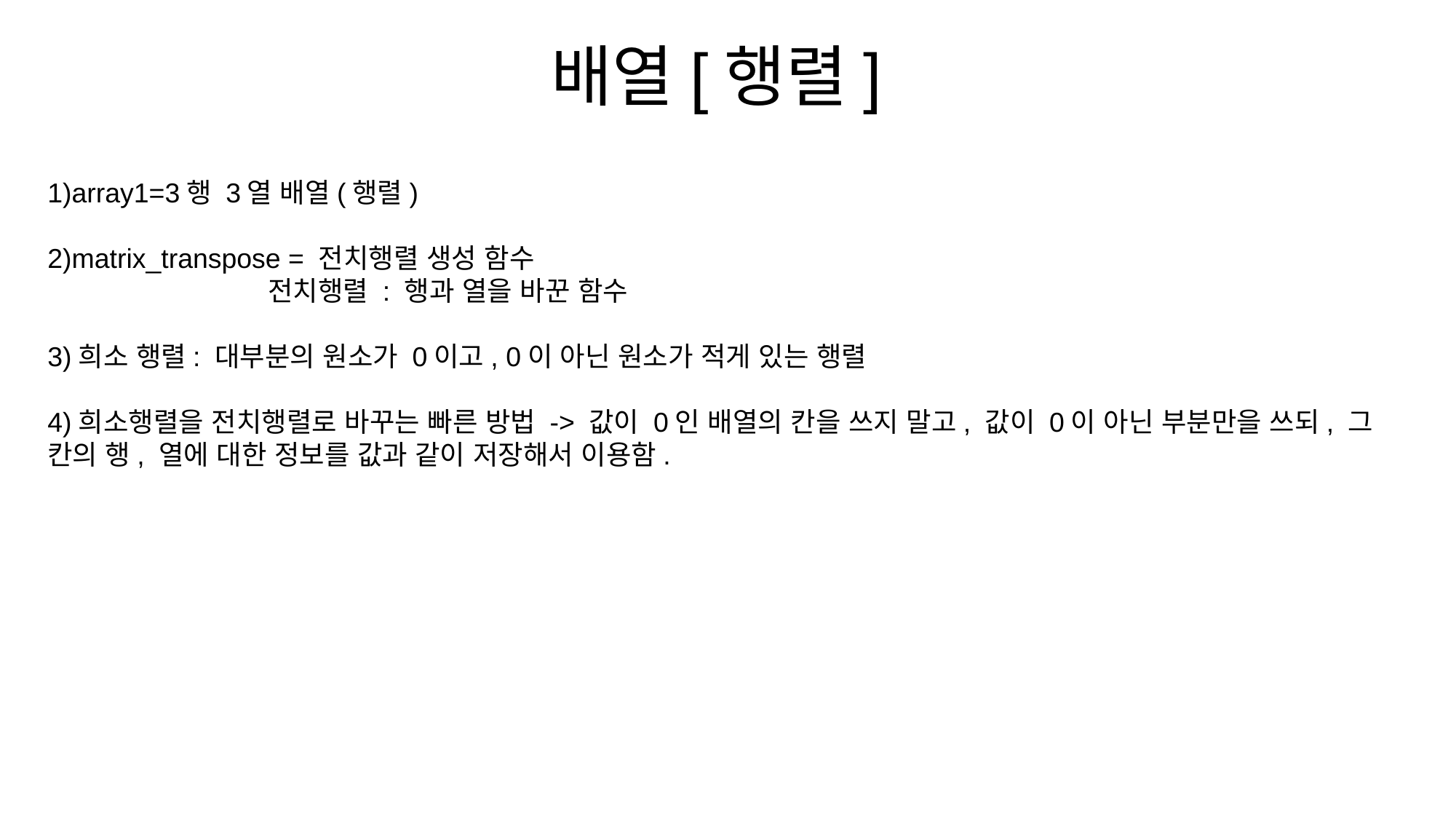

# 배열[행렬]
1)array1=3행 3열 배열(행렬)

2)matrix_transpose = 전치행렬 생성 함수
                            전치행렬 : 행과 열을 바꾼 함수

3)희소 행렬: 대부분의 원소가 0이고, 0이 아닌 원소가 적게 있는 행렬

4)희소행렬을 전치행렬로 바꾸는 빠른 방법 -> 값이 0인 배열의 칸을 쓰지 말고, 값이 0이 아닌 부분만을 쓰되, 그 칸의 행, 열에 대한 정보를 값과 같이 저장해서 이용함.